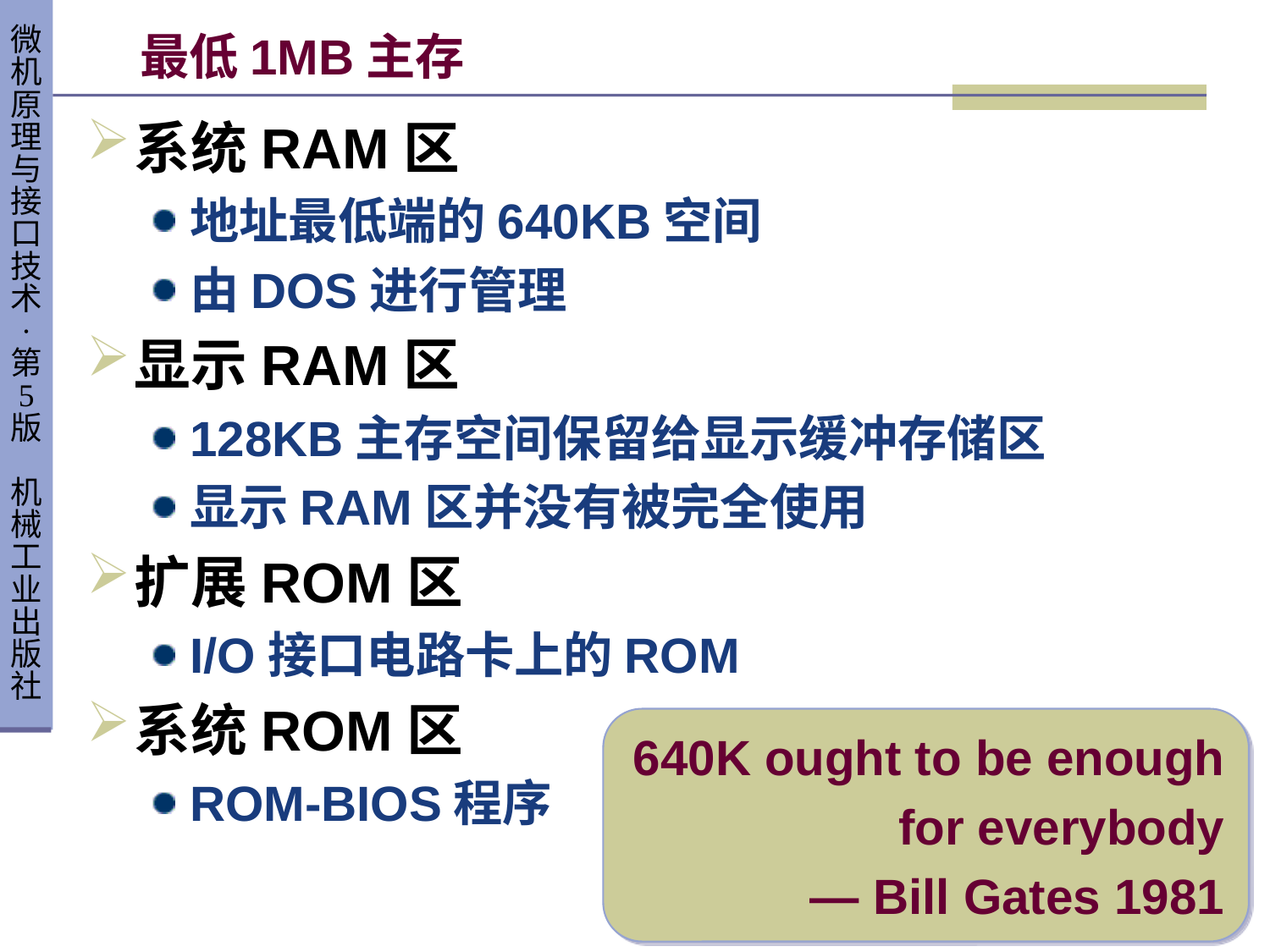

# 最低1MB主存
系统RAM区
地址最低端的640KB空间
由DOS进行管理
显示RAM区
128KB主存空间保留给显示缓冲存储区
显示RAM区并没有被完全使用
扩展ROM区
I/O接口电路卡上的ROM
系统ROM区
ROM-BIOS程序
640K ought to be enough
 for everybody
— Bill Gates 1981